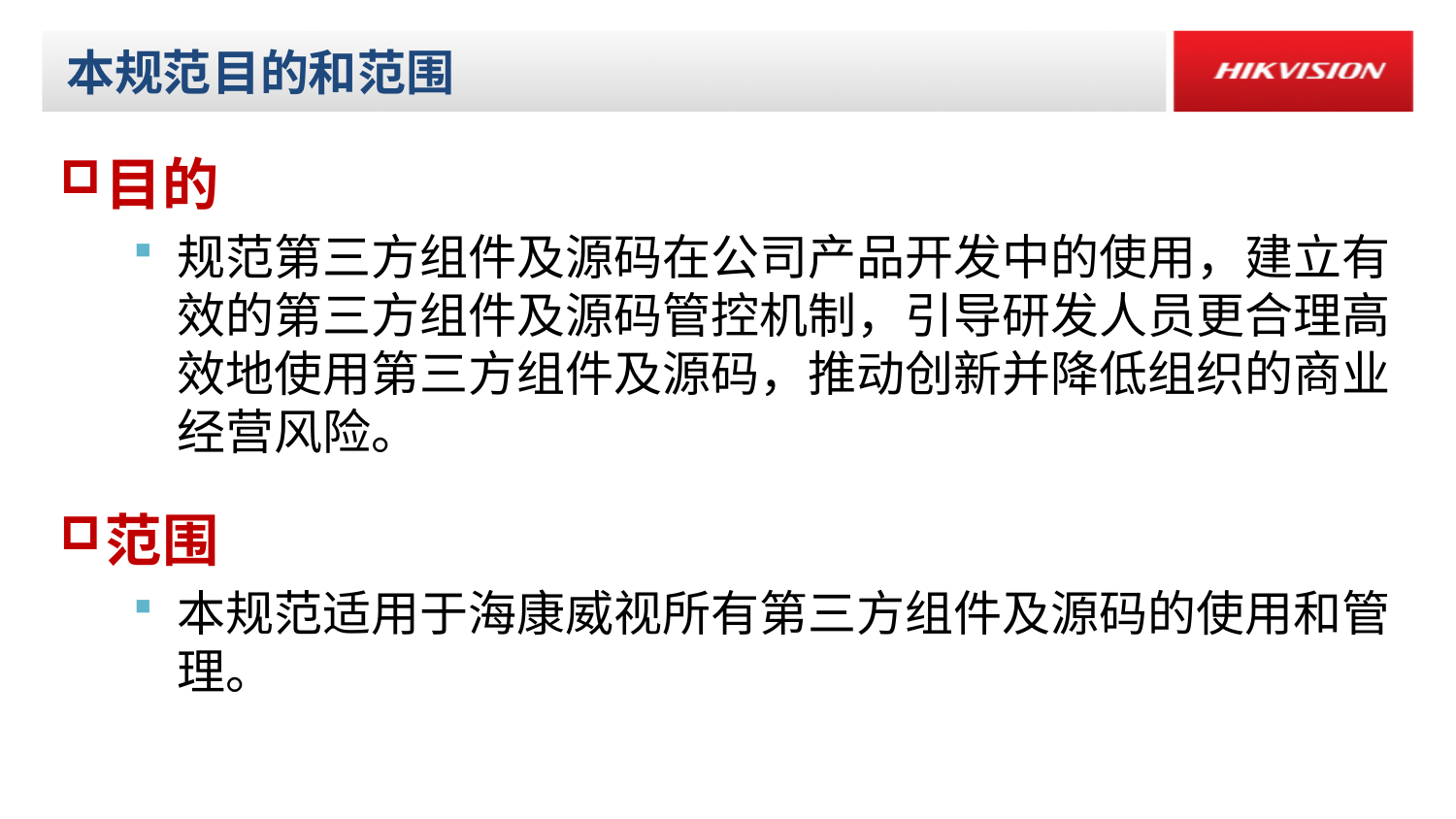

# 本规范目的和范围
目的
规范第三方组件及源码在公司产品开发中的使用，建立有效的第三方组件及源码管控机制，引导研发人员更合理高效地使用第三方组件及源码，推动创新并降低组织的商业经营风险。

范围
本规范适用于海康威视所有第三方组件及源码的使用和管理。